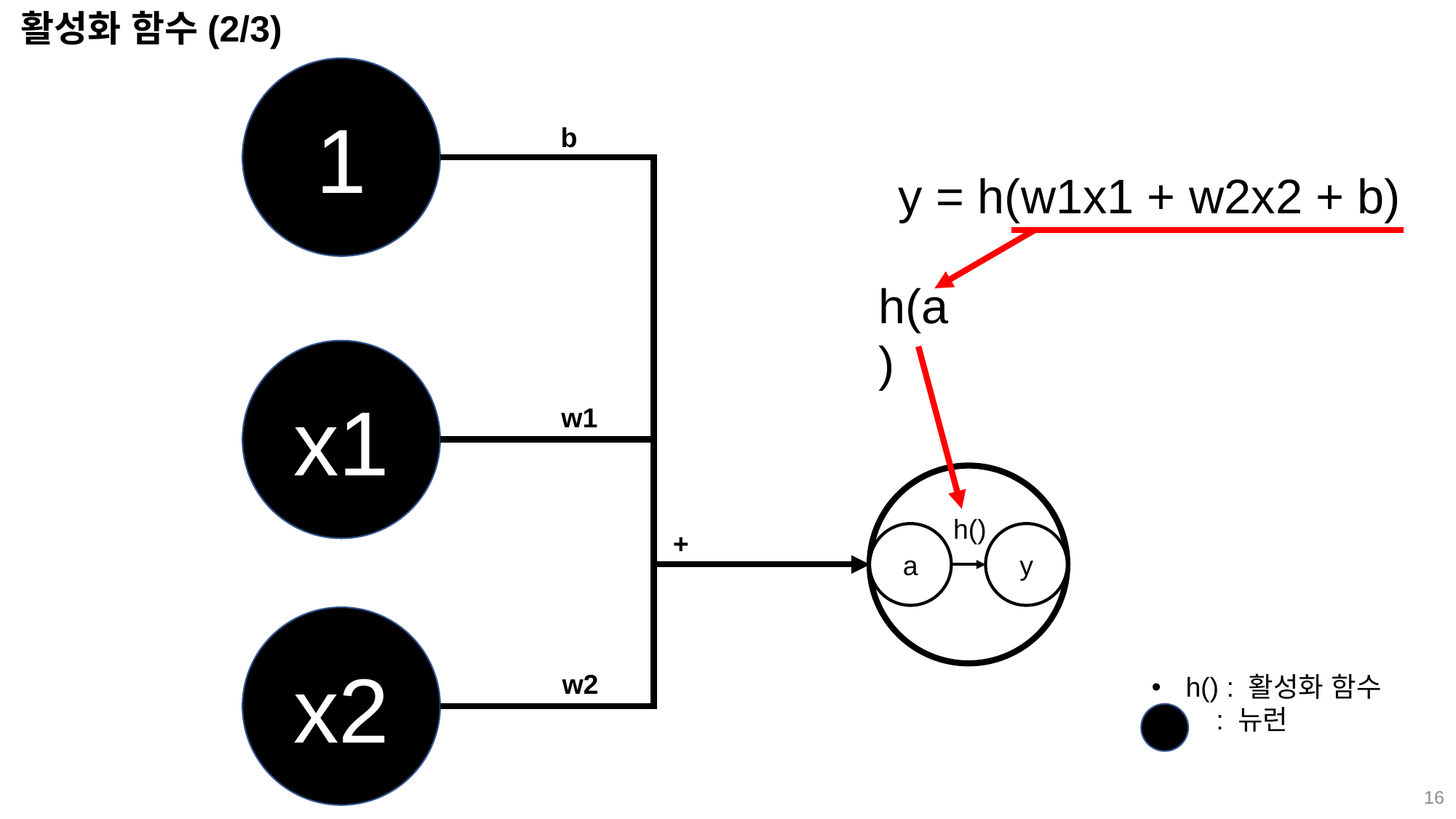

활성화 함수(2/3)
1
b
y = h(w1x1 + w2x2 + b)
h(a)
x1
w1

h()
+
a
y
x2
w2
h() : 활성화 함수
    : 뉴런

16